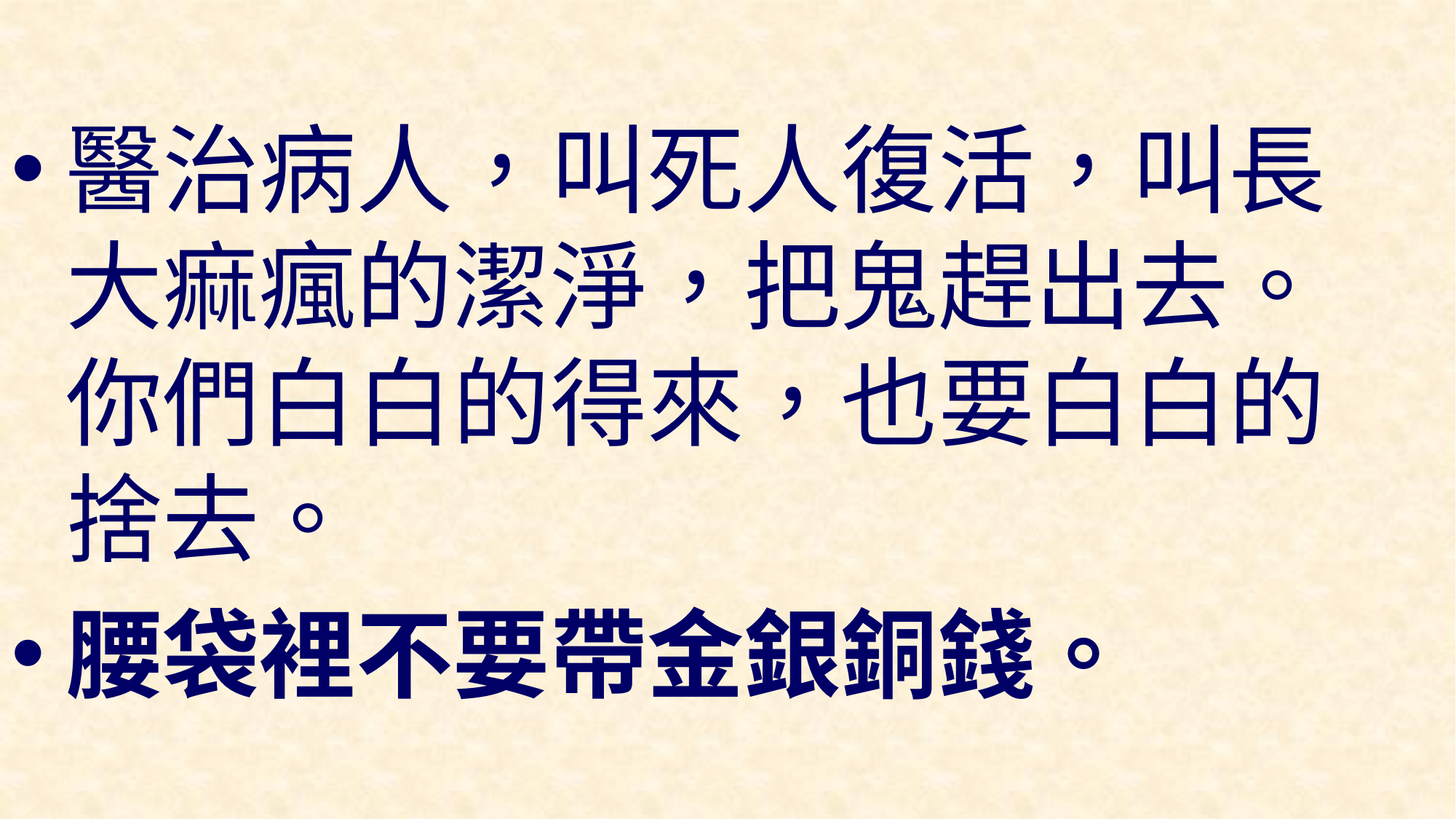

醫治病人，叫死人復活，叫長大痲瘋的潔淨，把鬼趕出去。你們白白的得來，也要白白的捨去。
腰袋裡不要帶金銀銅錢。